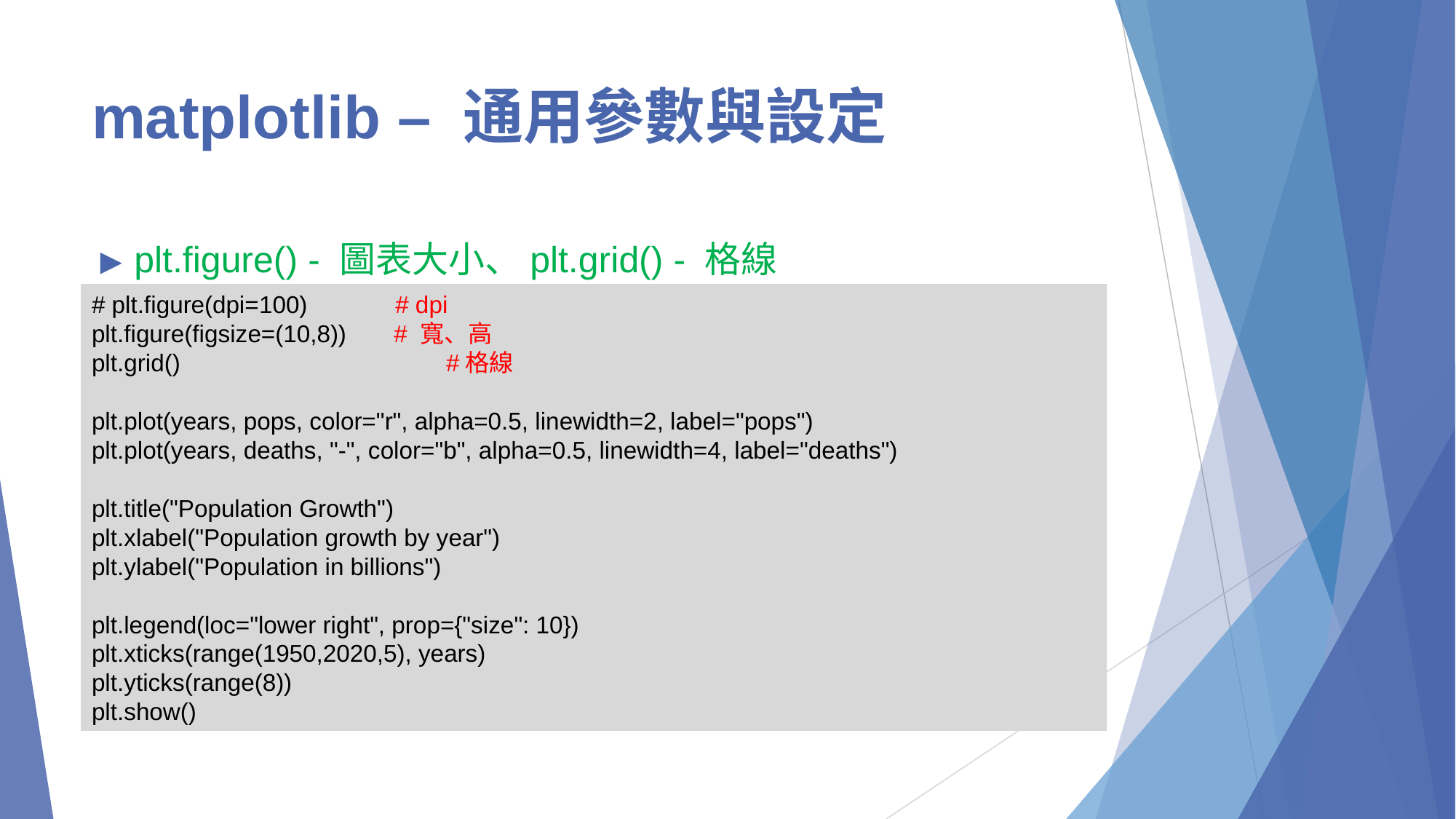

# matplotlib – 通用參數與設定
plt.figure() - 圖表大小、plt.grid() - 格線
# plt.figure(dpi=100)             # dpi
plt.figure(figsize=(10,8))       # 寬、高
plt.grid()		            	    #格線

plt.plot(years, pops, color="r", alpha=0.5, linewidth=2, label="pops")
plt.plot(years, deaths, "-", color="b", alpha=0.5, linewidth=4, label="deaths")

plt.title("Population Growth")
plt.xlabel("Population growth by year")
plt.ylabel("Population in billions")

plt.legend(loc="lower right", prop={"size": 10})
plt.xticks(range(1950,2020,5), years)
plt.yticks(range(8))
plt.show()